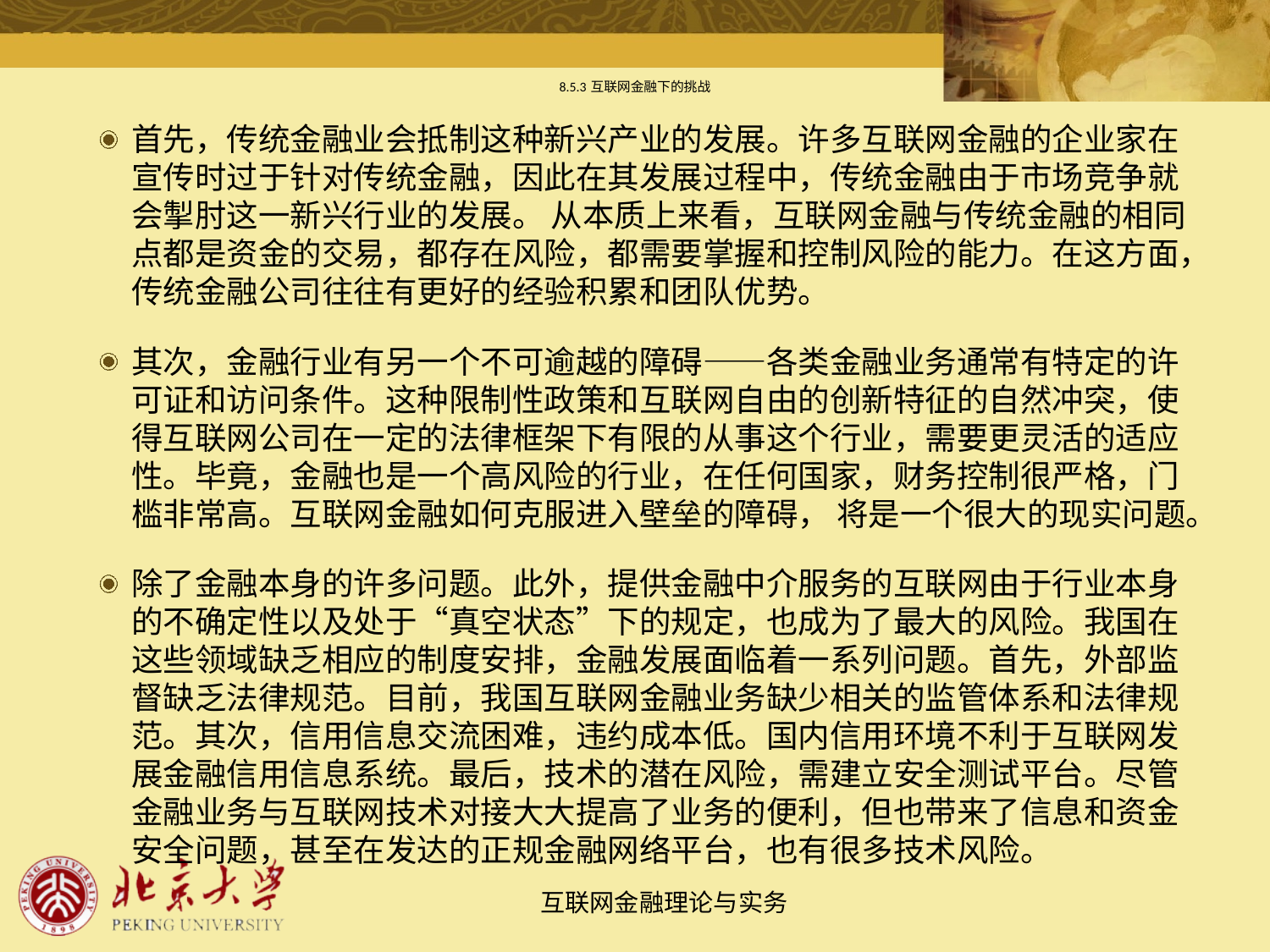

# 8.5.3 互联网金融下的挑战
首先，传统金融业会抵制这种新兴产业的发展。许多互联网金融的企业家在宣传时过于针对传统金融，因此在其发展过程中，传统金融由于市场竞争就会掣肘这一新兴行业的发展。 从本质上来看，互联网金融与传统金融的相同点都是资金的交易，都存在风险，都需要掌握和控制风险的能力。在这方面，传统金融公司往往有更好的经验积累和团队优势。
其次，金融行业有另一个不可逾越的障碍——各类金融业务通常有特定的许可证和访问条件。这种限制性政策和互联网自由的创新特征的自然冲突，使得互联网公司在一定的法律框架下有限的从事这个行业，需要更灵活的适应性。毕竟，金融也是一个高风险的行业，在任何国家，财务控制很严格，门槛非常高。互联网金融如何克服进入壁垒的障碍， 将是一个很大的现实问题。
除了金融本身的许多问题。此外，提供金融中介服务的互联网由于行业本身的不确定性以及处于“真空状态”下的规定，也成为了最大的风险。我国在这些领域缺乏相应的制度安排，金融发展面临着一系列问题。首先，外部监督缺乏法律规范。目前，我国互联网金融业务缺少相关的监管体系和法律规范。其次，信用信息交流困难，违约成本低。国内信用环境不利于互联网发展金融信用信息系统。最后，技术的潜在风险，需建立安全测试平台。尽管金融业务与互联网技术对接大大提高了业务的便利，但也带来了信息和资金安全问题，甚至在发达的正规金融网络平台，也有很多技术风险。